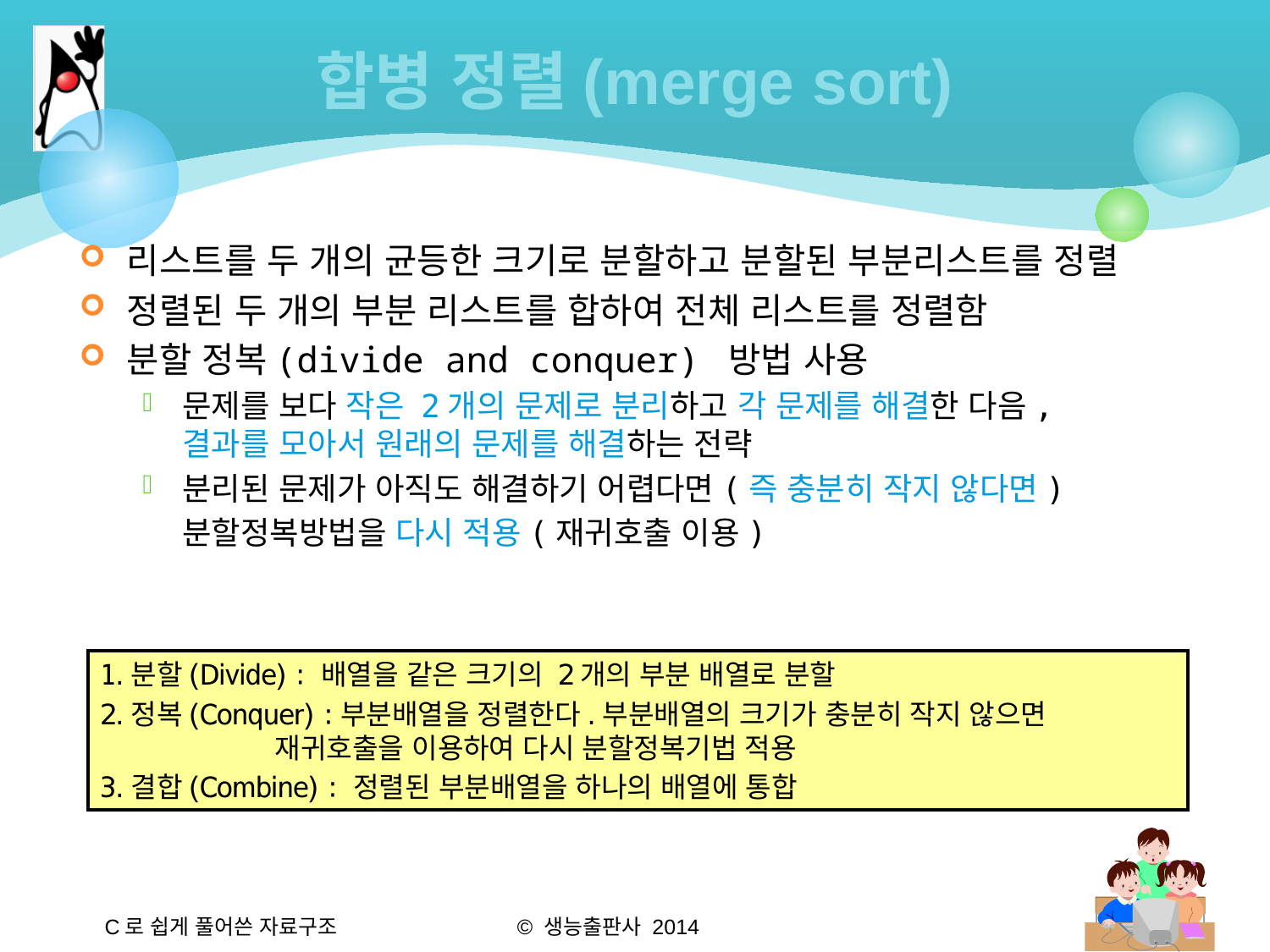

# 합병 정렬(merge sort)
리스트를 두 개의 균등한 크기로 분할하고 분할된 부분리스트를 정렬
정렬된 두 개의 부분 리스트를 합하여 전체 리스트를 정렬함
분할 정복(divide and conquer) 방법 사용
문제를 보다 작은 2개의 문제로 분리하고 각 문제를 해결한 다음,      결과를 모아서 원래의 문제를 해결하는 전략
분리된 문제가 아직도 해결하기 어렵다면(즉 충분히 작지 않다면)
	분할정복방법을 다시 적용(재귀호출 이용)
1.분할(Divide) : 배열을 같은 크기의 2개의 부분 배열로 분할
2.정복(Conquer) :부분배열을 정렬한다.부분배열의 크기가 충분히 작지 않으면 		재귀호출을 이용하여 다시 분할정복기법 적용
3.결합(Combine) : 정렬된 부분배열을 하나의 배열에 통합